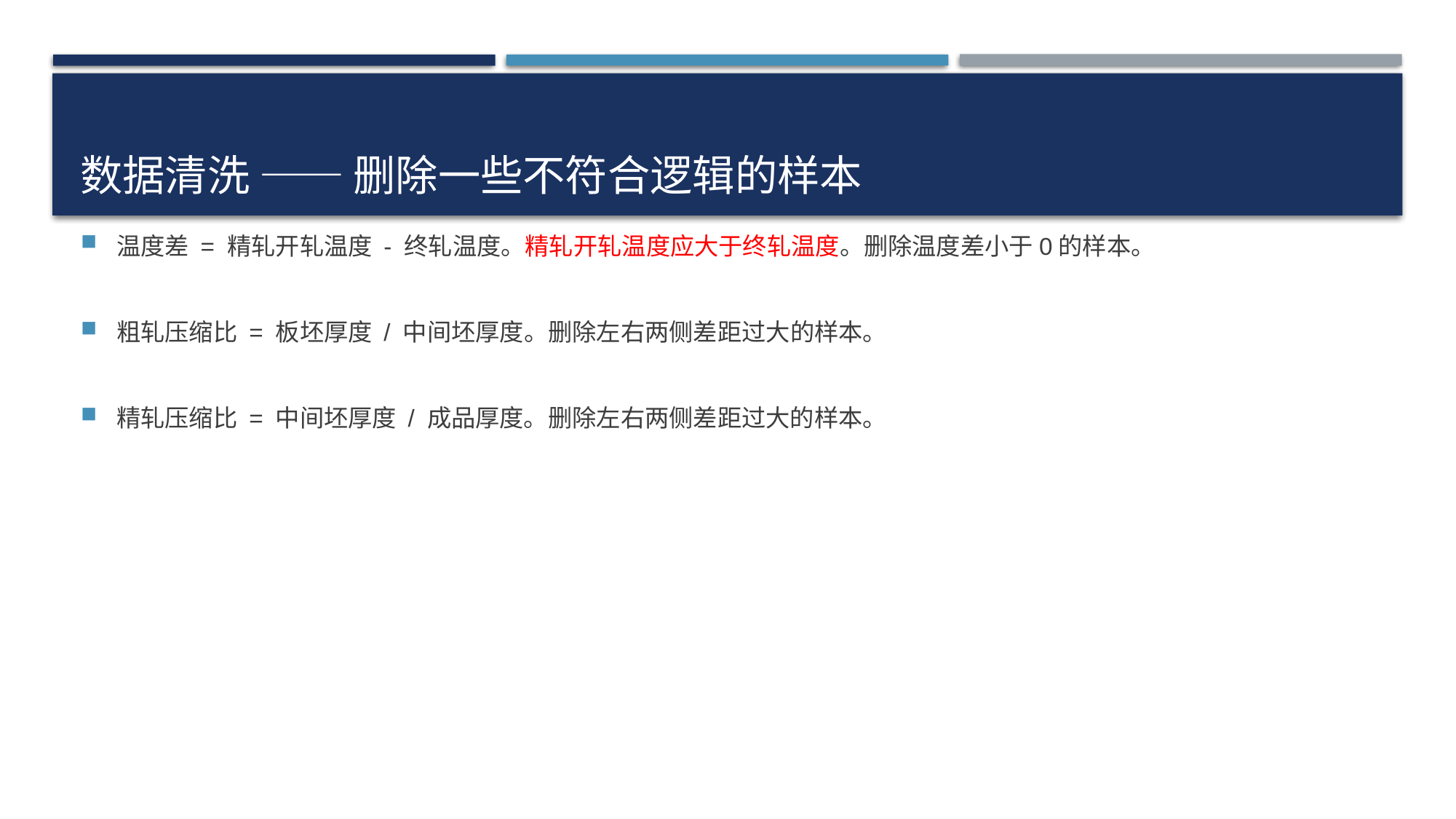

# 数据清洗 —— 删除一些不符合逻辑的样本
温度差 = 精轧开轧温度 - 终轧温度。精轧开轧温度应大于终轧温度。删除温度差小于0的样本。

粗轧压缩比 = 板坯厚度 / 中间坯厚度。删除左右两侧差距过大的样本。

精轧压缩比 = 中间坯厚度 / 成品厚度。删除左右两侧差距过大的样本。